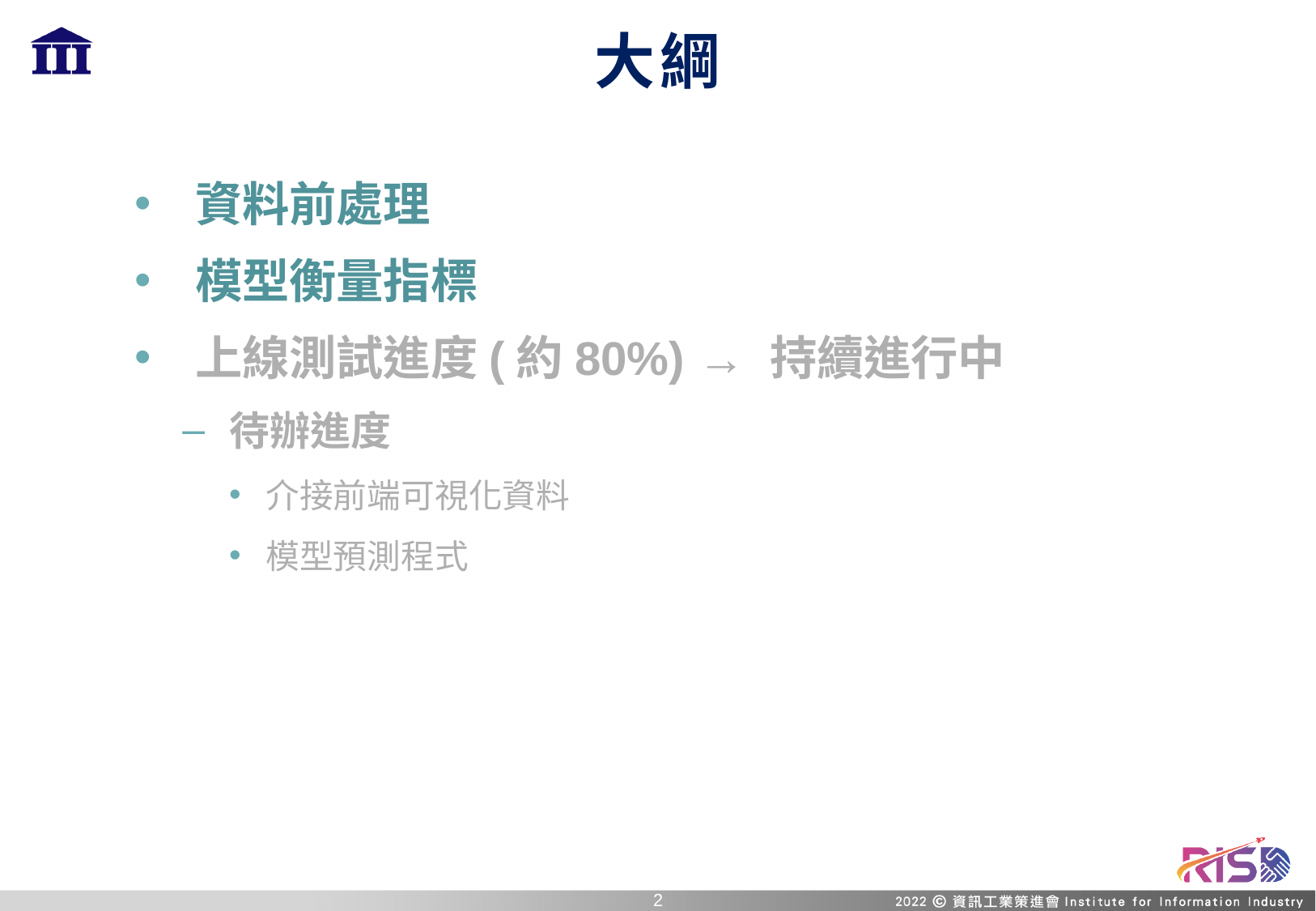

大綱
資料前處理
模型衡量指標
上線測試進度(約80%) → 持續進行中
待辦進度
介接前端可視化資料
模型預測程式
2